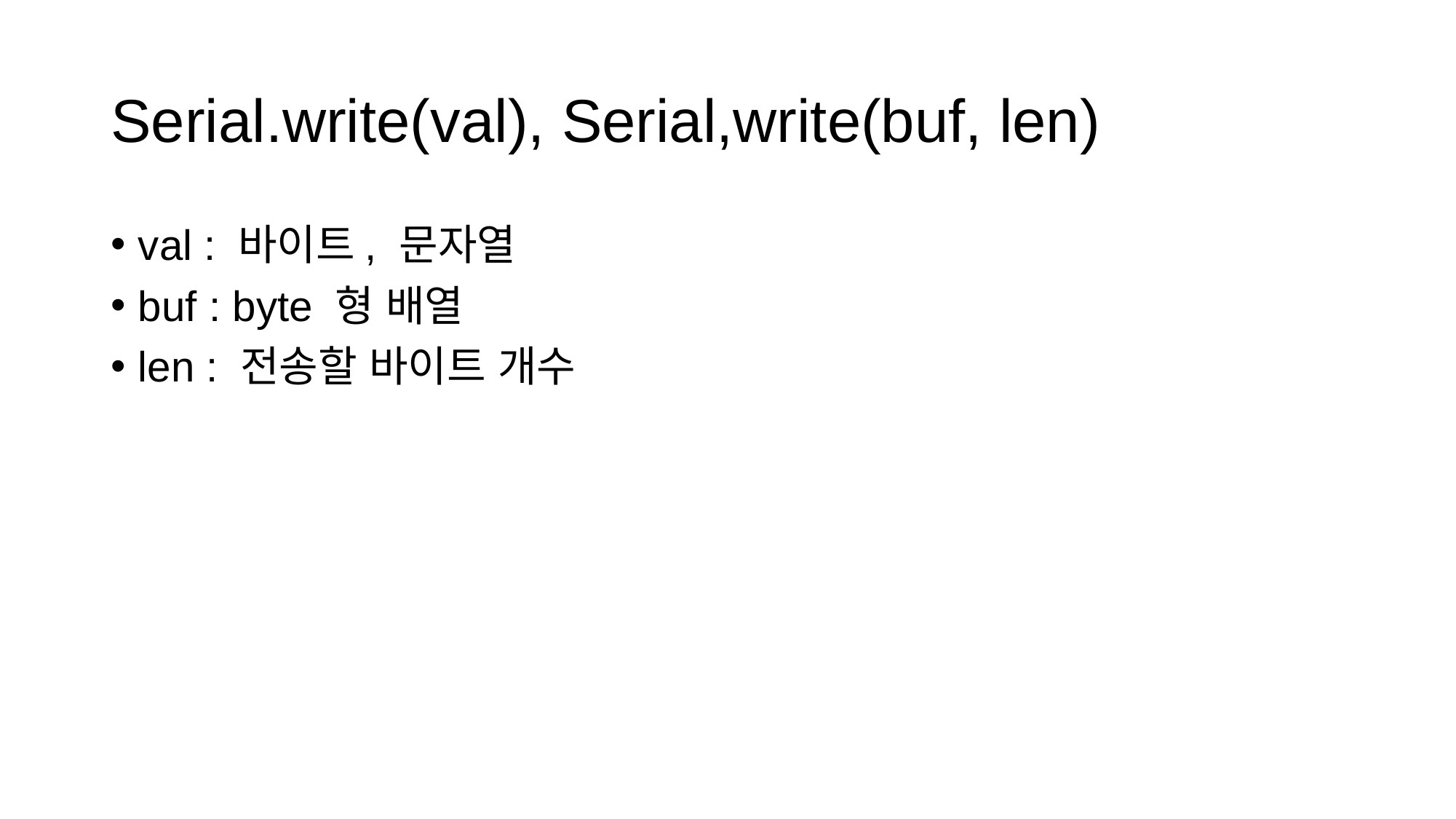

# Serial.write(val), Serial,write(buf, len)
val : 바이트, 문자열
buf : byte 형 배열
len : 전송할 바이트 개수